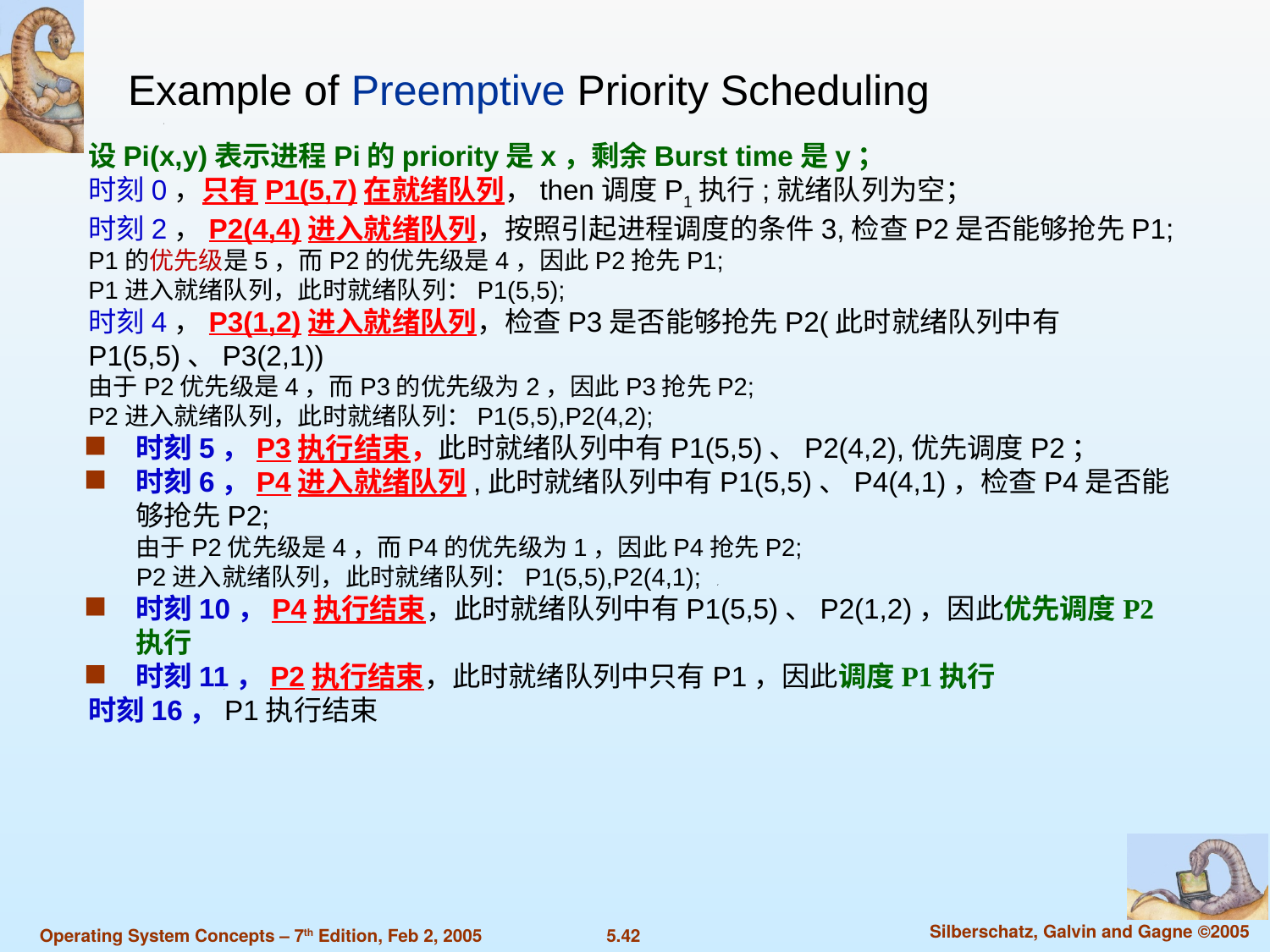

Example of Preemptive Priority Scheduling
设Pi(x,y)表示进程Pi的priority是x，剩余Burst time是y；
时刻0，只有P1(5,7)在就绪队列，then调度P1执行;就绪队列为空；
时刻2，P2(4,4)进入就绪队列，按照引起进程调度的条件3,检查P2是否能够抢先P1;
P1的优先级是5，而P2的优先级是4，因此P2抢先P1;
P1进入就绪队列，此时就绪队列：P1(5,5);
时刻4，P3(1,2)进入就绪队列，检查P3是否能够抢先P2(此时就绪队列中有P1(5,5)、P3(2,1))
由于P2优先级是4，而P3的优先级为2，因此P3抢先P2;
P2进入就绪队列，此时就绪队列：P1(5,5),P2(4,2);
时刻5，P3执行结束，此时就绪队列中有P1(5,5)、P2(4,2),优先调度P2；
时刻6，P4进入就绪队列,此时就绪队列中有P1(5,5)、P4(4,1)，检查P4是否能够抢先P2;
由于P2优先级是4，而P4的优先级为1，因此P4抢先P2;
P2进入就绪队列，此时就绪队列：P1(5,5),P2(4,1);
时刻10，P4执行结束，此时就绪队列中有P1(5,5)、P2(1,2)，因此优先调度P2执行
时刻11，P2执行结束，此时就绪队列中只有P1，因此调度P1执行
时刻16，P1执行结束